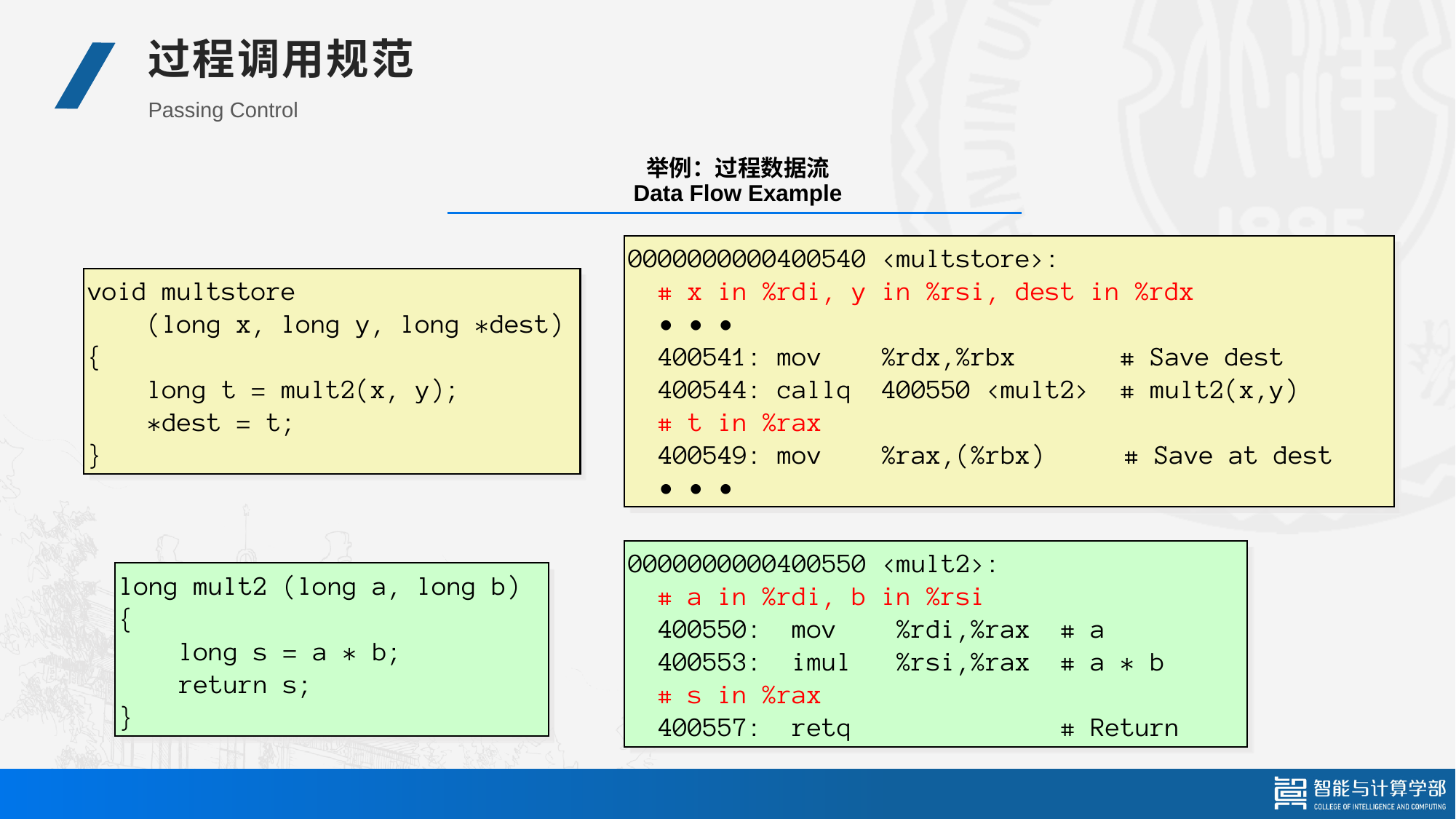

过程调用规范
Passing Control
# 举例：过程数据流 Data Flow Example
0000000000400540 <multstore>:
  # x in %rdi, y in %rsi, dest in %rdx
  • • •
  400541: mov    %rdx,%rbx       # Save dest
  400544: callq  400550 <mult2>  # mult2(x,y)
  # t in %rax
  400549: mov    %rax,(%rbx)	    # Save at dest
  • • •
void multstore
    (long x, long y, long *dest)
{
    long t = mult2(x, y);
    *dest = t;
}
0000000000400550 <mult2>:
  # a in %rdi, b in %rsi
  400550:  mov    %rdi,%rax  # a
  400553:  imul   %rsi,%rax  # a * b
  # s in %rax
  400557:  retq              # Return
long mult2 (long a, long b)
{
    long s = a * b;
    return s;
}